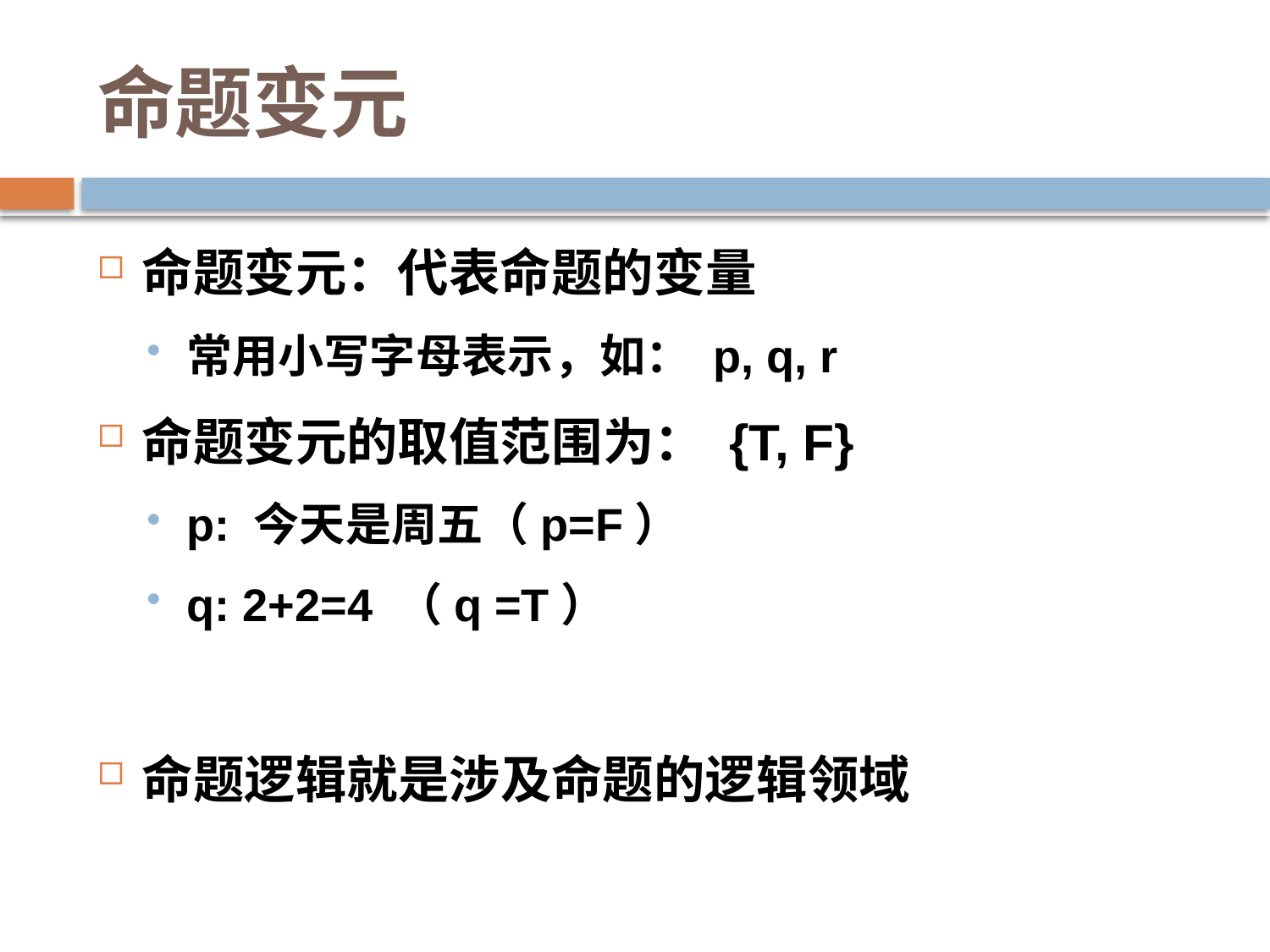

# 命题变元
命题变元：代表命题的变量
常用小写字母表示，如： p, q, r
命题变元的取值范围为： {T, F}
p: 今天是周五（p=F）
q: 2+2=4 （q =T）

命题逻辑就是涉及命题的逻辑领域